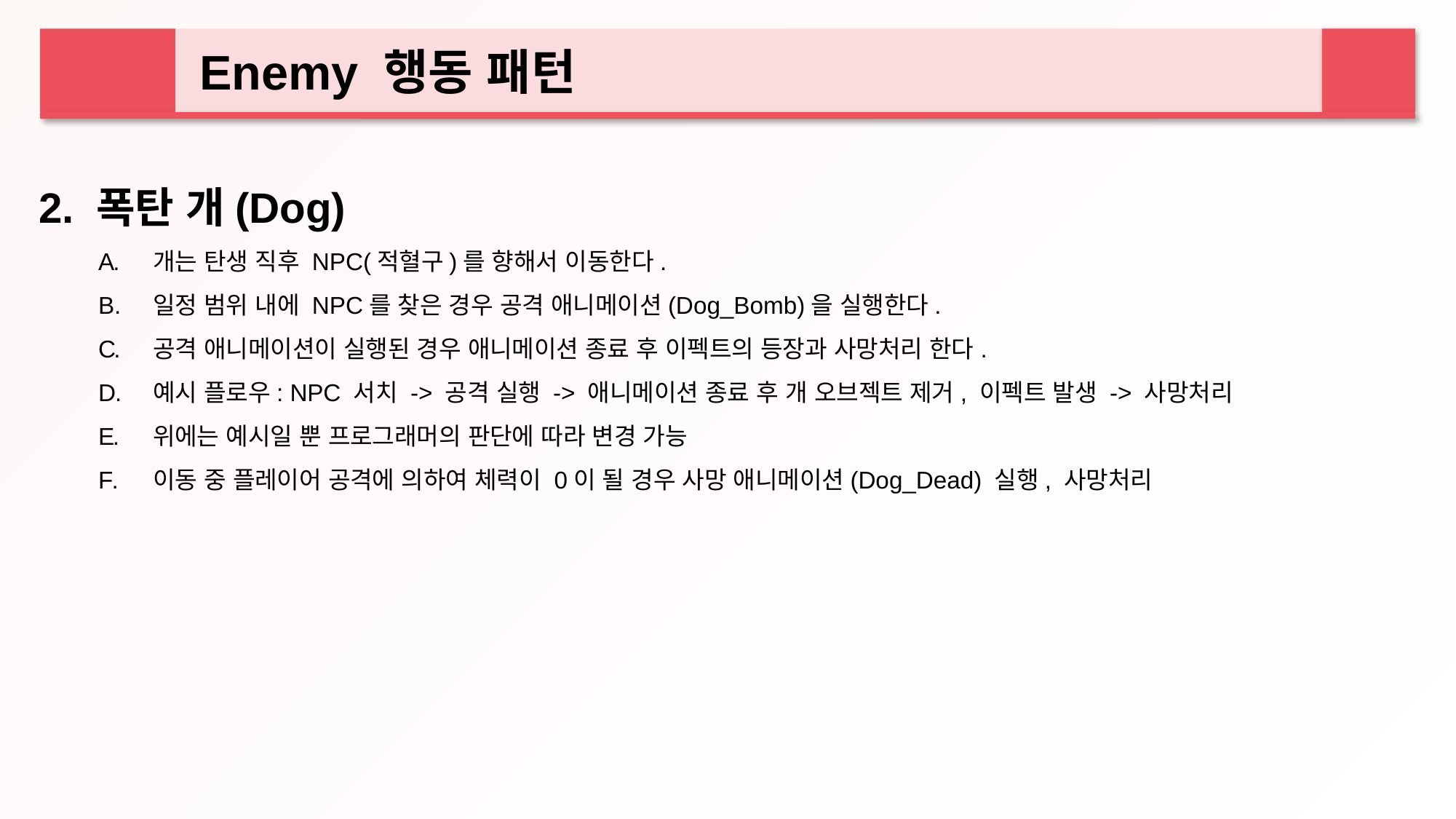

Enemy 행동 패턴

2. 폭탄 개(Dog)
개는 탄생 직후 NPC(적혈구)를 향해서 이동한다.
일정 범위 내에 NPC를 찾은 경우 공격 애니메이션(Dog_Bomb)을 실행한다.
공격 애니메이션이 실행된 경우 애니메이션 종료 후 이펙트의 등장과 사망처리 한다.
예시 플로우: NPC 서치 -> 공격 실행 -> 애니메이션 종료 후 개 오브젝트 제거, 이펙트 발생 -> 사망처리
위에는 예시일 뿐 프로그래머의 판단에 따라 변경 가능
이동 중 플레이어 공격에 의하여 체력이 0이 될 경우 사망 애니메이션(Dog_Dead) 실행, 사망처리